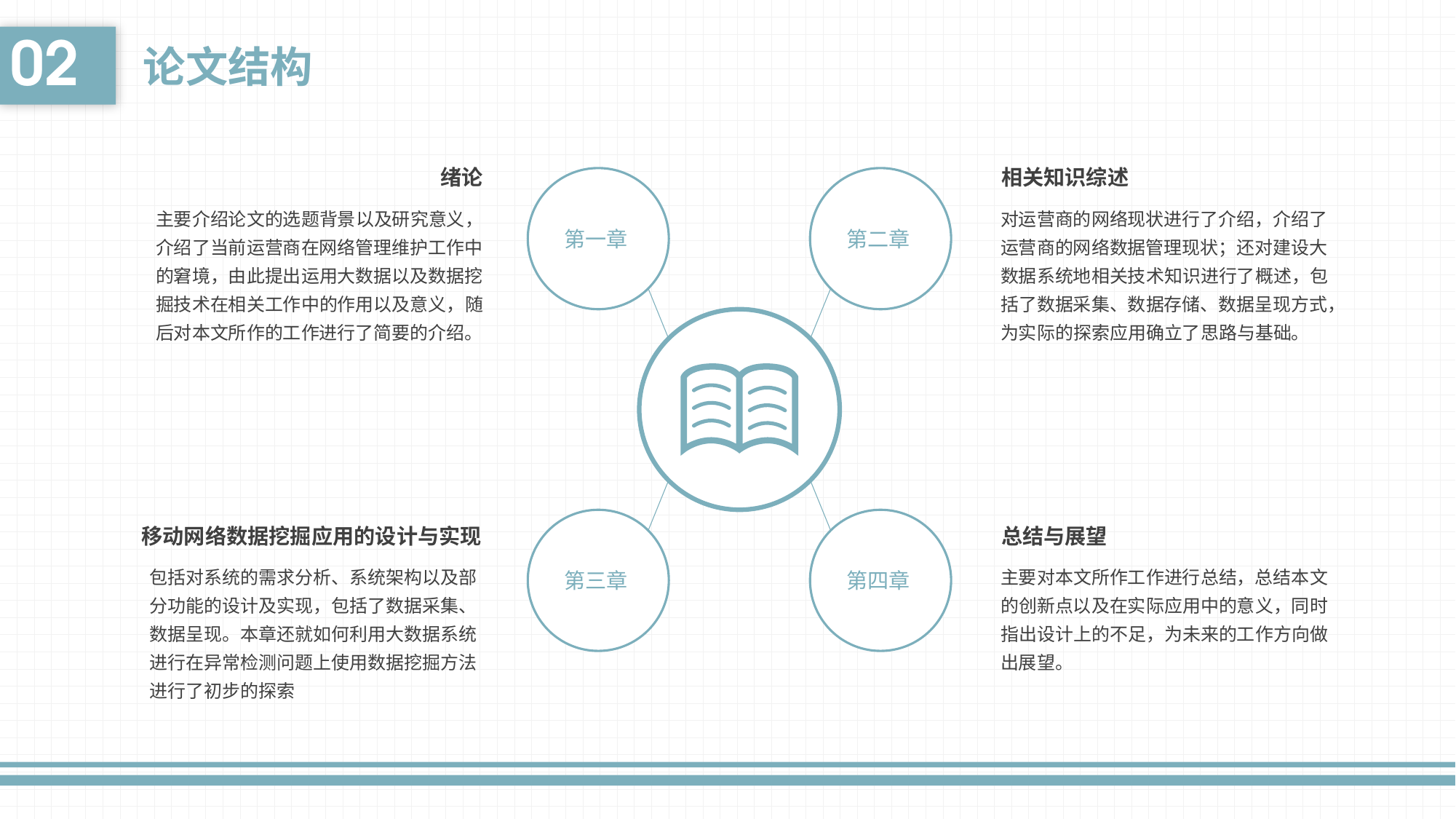

02
论文结构
绪论
相关知识综述
第一章
第二章
主要介绍论文的选题背景以及研究意义，介绍了当前运营商在网络管理维护工作中的窘境，由此提出运用大数据以及数据挖掘技术在相关工作中的作用以及意义，随后对本文所作的工作进行了简要的介绍。
对运营商的网络现状进行了介绍，介绍了运营商的网络数据管理现状；还对建设大数据系统地相关技术知识进行了概述，包括了数据采集、数据存储、数据呈现方式，为实际的探索应用确立了思路与基础。

移动网络数据挖掘应用的设计与实现
第三章
第四章
总结与展望
包括对系统的需求分析、系统架构以及部分功能的设计及实现，包括了数据采集、数据呈现。本章还就如何利用大数据系统进行在异常检测问题上使用数据挖掘方法进行了初步的探索
主要对本文所作工作进行总结，总结本文的创新点以及在实际应用中的意义，同时指出设计上的不足，为未来的工作方向做出展望。